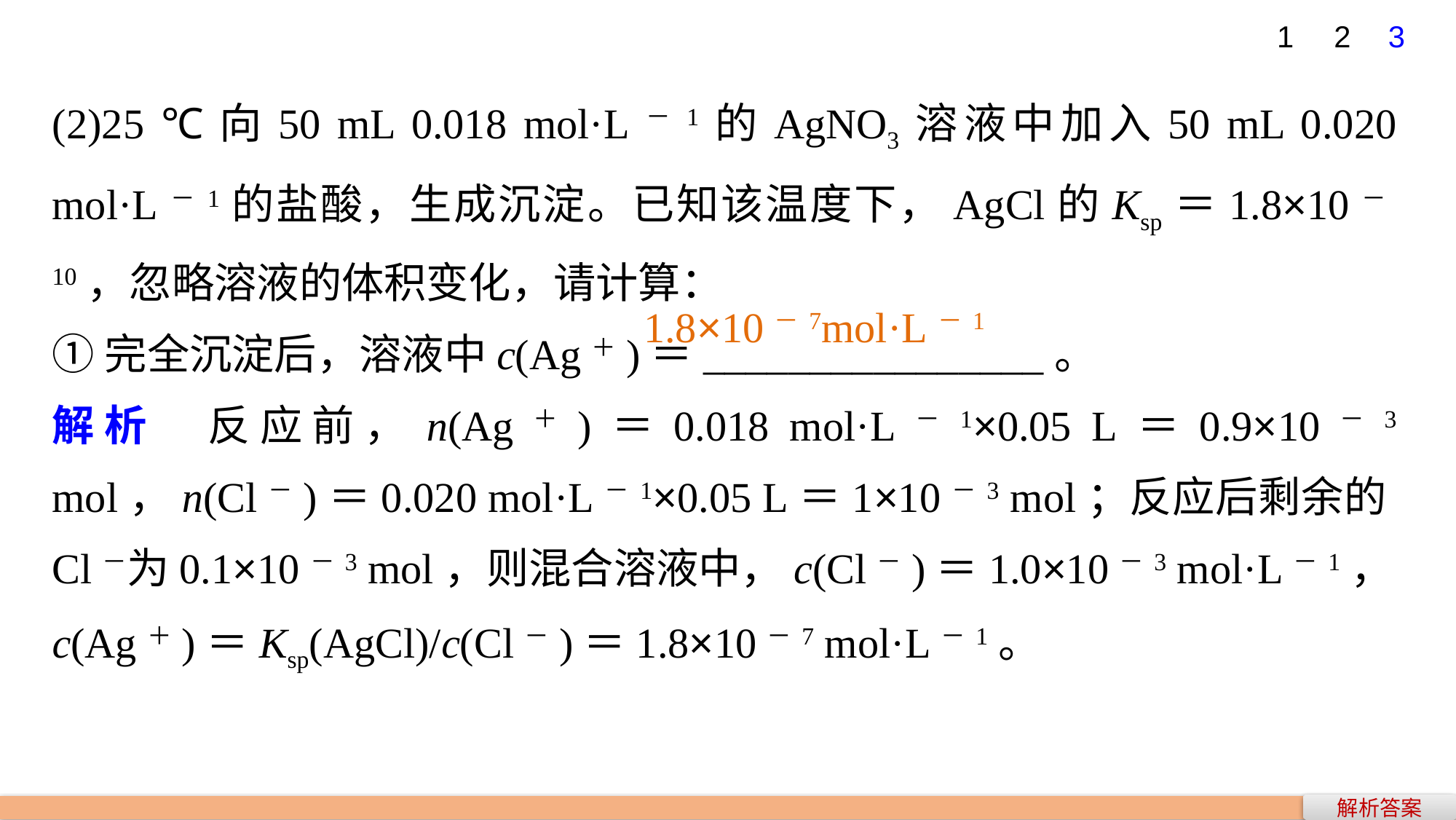

1
2
3
(2)25 ℃向50 mL 0.018 mol·L－1的AgNO3溶液中加入50 mL 0.020 mol·L－1的盐酸，生成沉淀。已知该温度下，AgCl的Ksp＝1.8×10－10，忽略溶液的体积变化，请计算：
①完全沉淀后，溶液中c(Ag＋)＝________________。
解析　反应前，n(Ag＋)＝0.018 mol·L－1×0.05 L＝0.9×10－3 mol，n(Cl－)＝0.020 mol·L－1×0.05 L＝1×10－3 mol；反应后剩余的Cl－为0.1×10－3 mol，则混合溶液中，c(Cl－)＝1.0×10－3 mol·L－1，c(Ag＋)＝Ksp(AgCl)/c(Cl－)＝1.8×10－7 mol·L－1。
1.8×10－7mol·L－1
解析答案